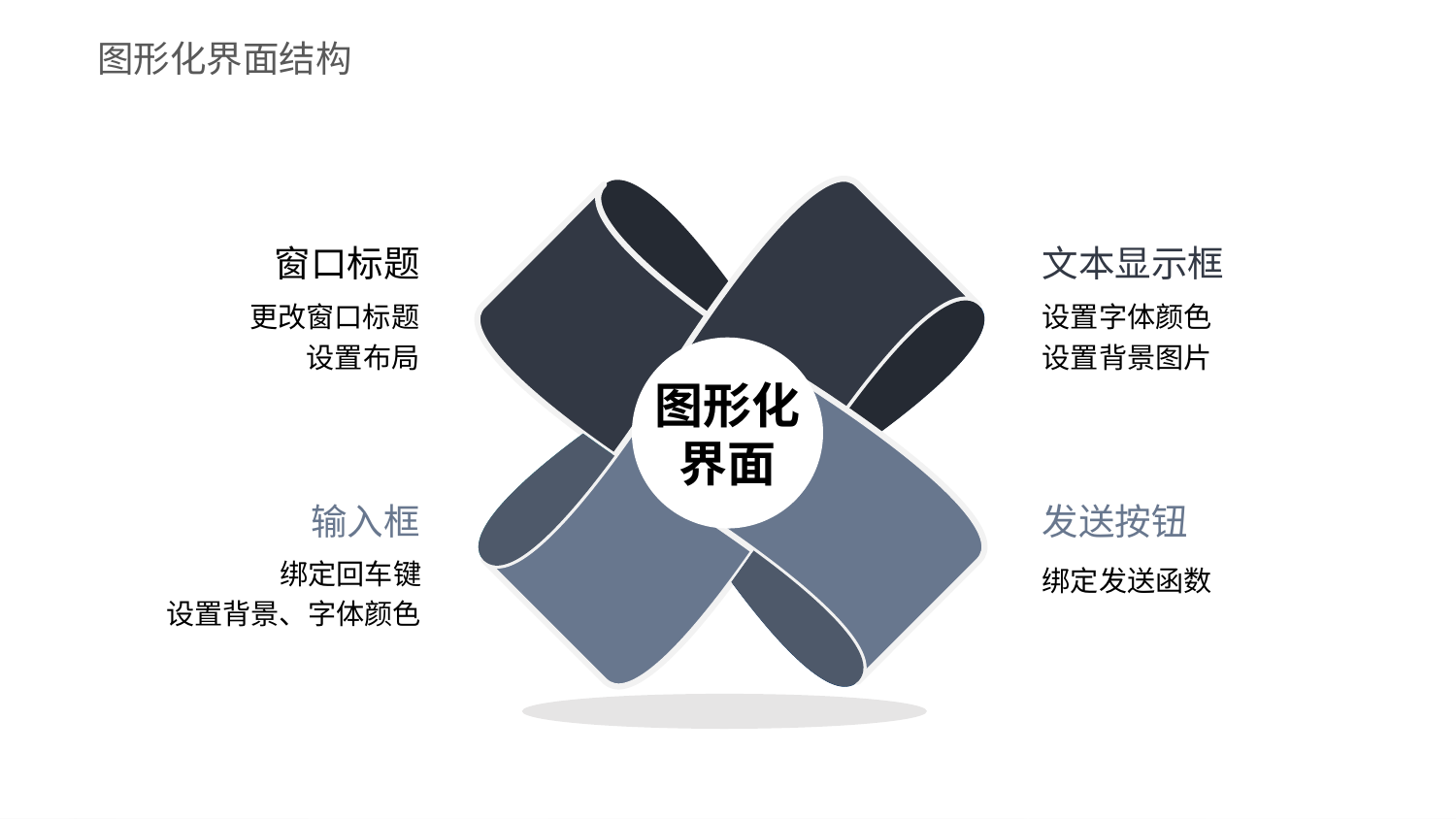

图形化界面结构

图形化
界面

窗口标题
更改窗口标题
设置布局
文本显示框
设置字体颜色
设置背景图片
输入框
绑定回车键
设置背景、字体颜色
发送按钮
绑定发送函数